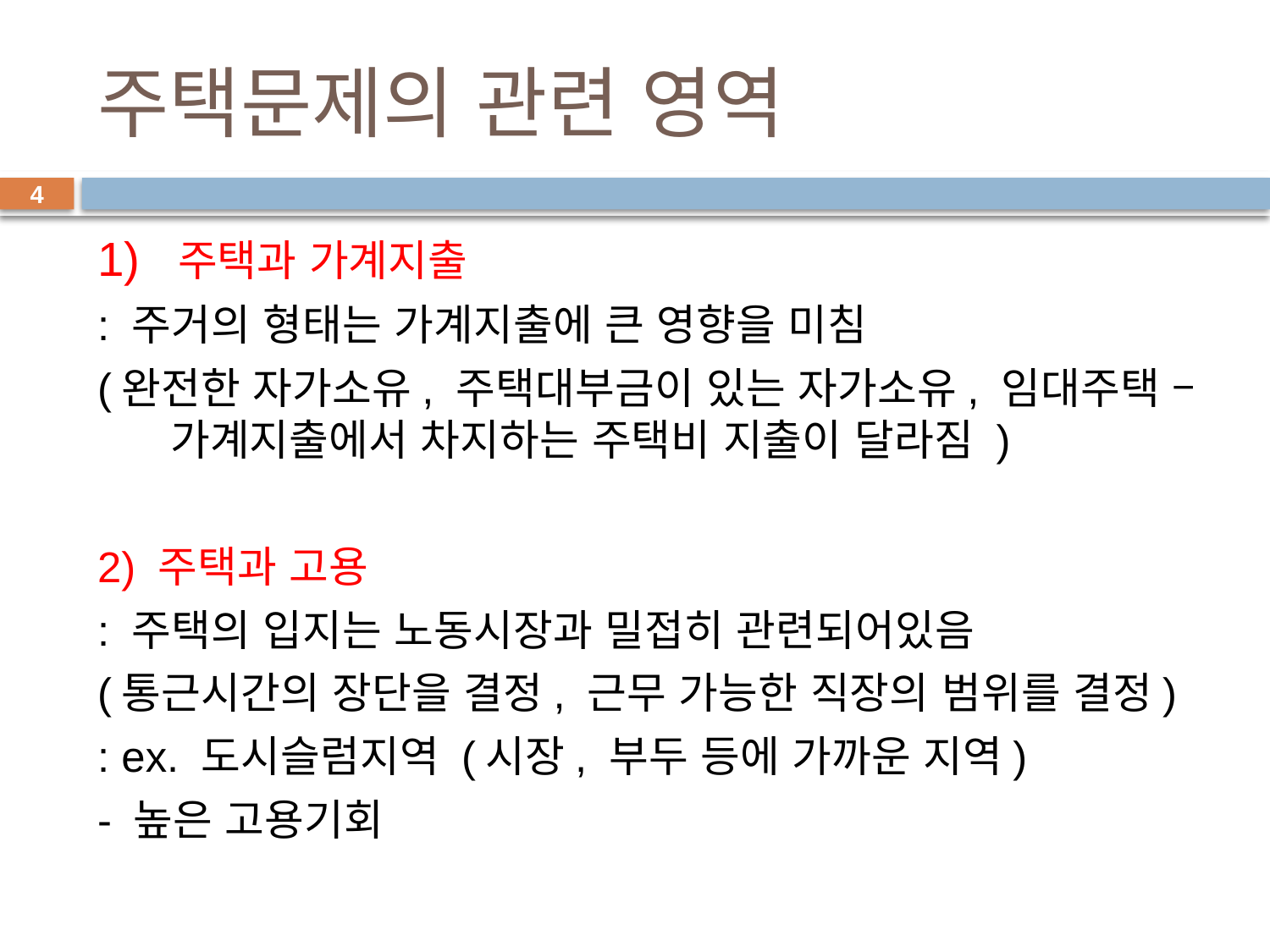

# 주택문제의 관련 영역
4
1)  주택과 가계지출
: 주거의 형태는 가계지출에 큰 영향을 미침
(완전한 자가소유, 주택대부금이 있는 자가소유, 임대주택 – 가계지출에서 차지하는 주택비 지출이 달라짐 )

2) 주택과 고용
: 주택의 입지는 노동시장과 밀접히 관련되어있음
(통근시간의 장단을 결정, 근무 가능한 직장의 범위를 결정)
: ex. 도시슬럼지역 (시장, 부두 등에 가까운 지역)
- 높은 고용기회